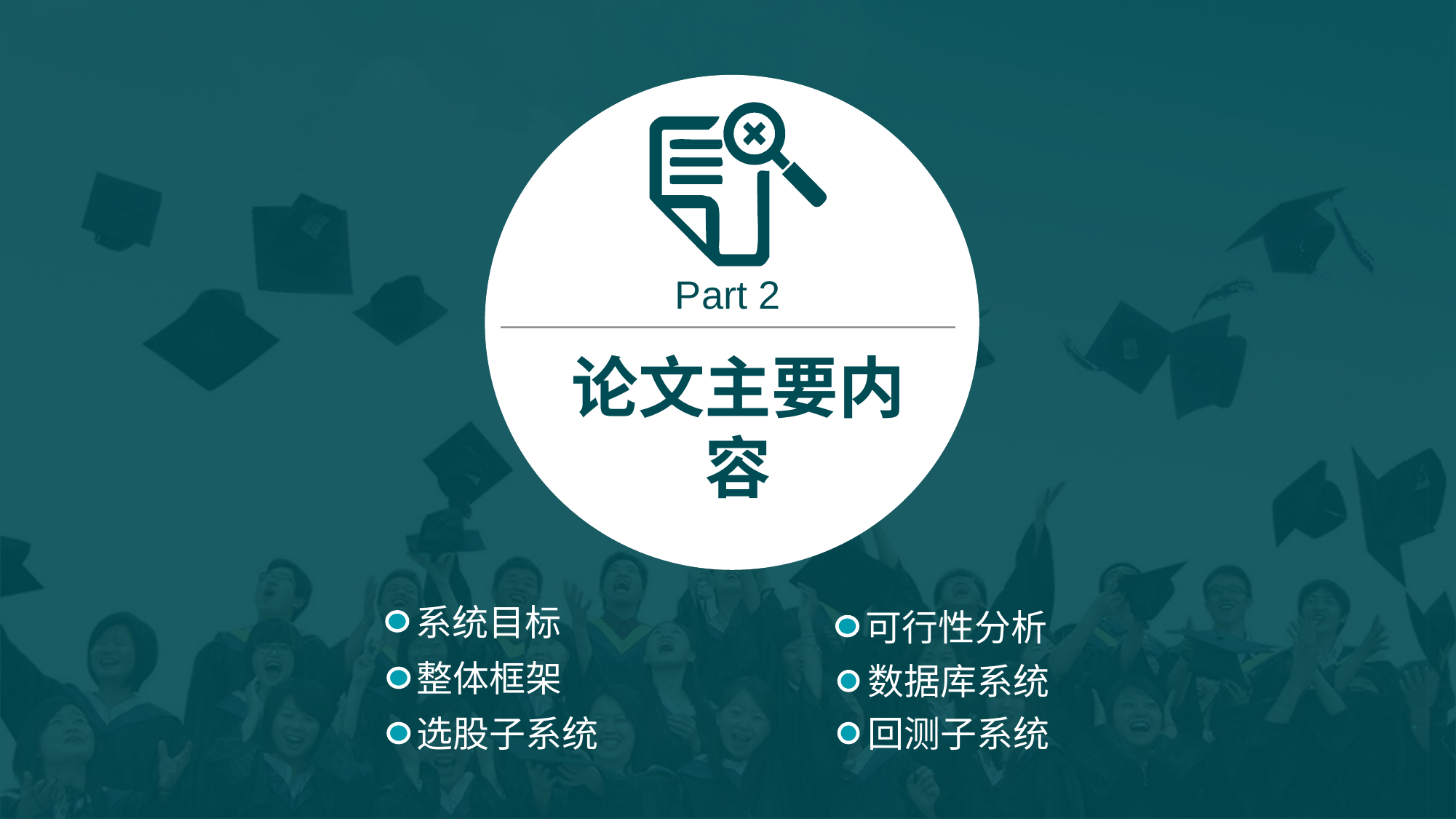

Part 2

论文主要内容
系统目标
可行性分析

整体框架
数据库系统

选股子系统
回测子系统